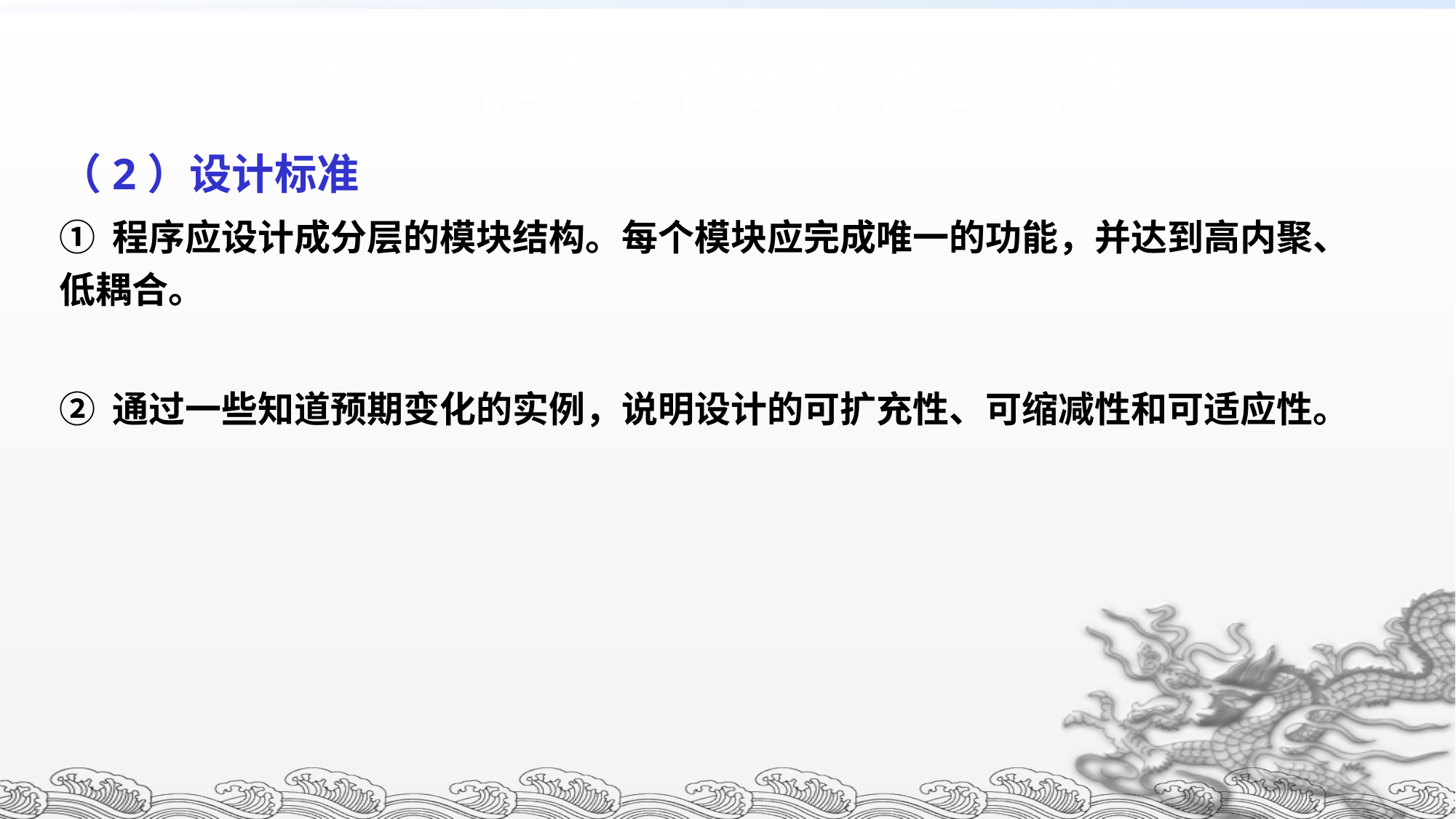

11.5 提高软件维护性的方法
（2）设计标准
① 程序应设计成分层的模块结构。每个模块应完成唯一的功能，并达到高内聚、低耦合。

② 通过一些知道预期变化的实例，说明设计的可扩充性、可缩减性和可适应性。